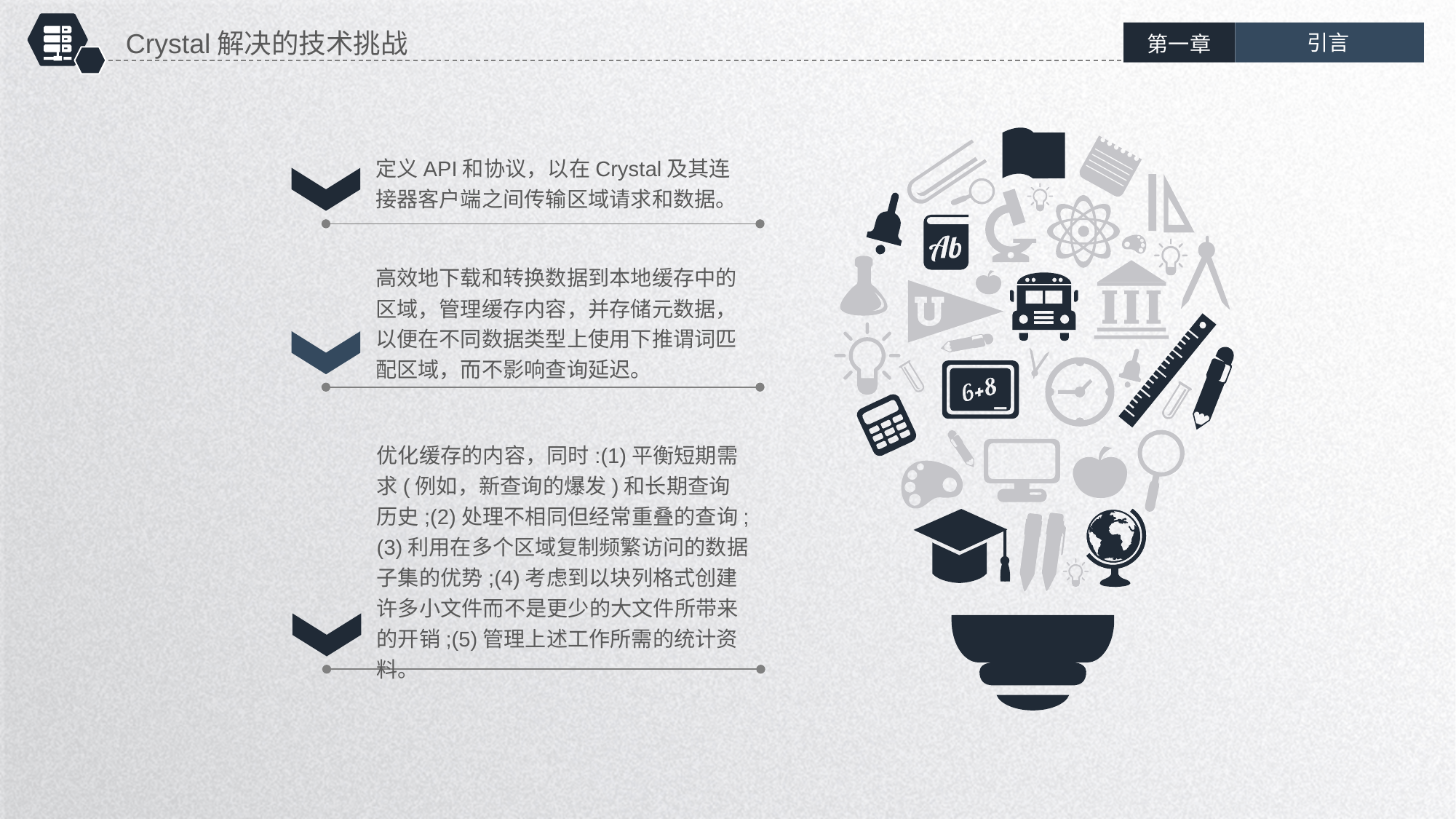

Crystal解决的技术挑战
引言

第一章

定义API和协议，以在Crystal及其连接器客户端之间传输区域请求和数据。

高效地下载和转换数据到本地缓存中的区域，管理缓存内容，并存储元数据，以便在不同数据类型上使用下推谓词匹配区域，而不影响查询延迟。

优化缓存的内容，同时:(1)平衡短期需求(例如，新查询的爆发)和长期查询历史;(2)处理不相同但经常重叠的查询;(3)利用在多个区域复制频繁访问的数据子集的优势;(4)考虑到以块列格式创建许多小文件而不是更少的大文件所带来的开销;(5)管理上述工作所需的统计资料。

延时符